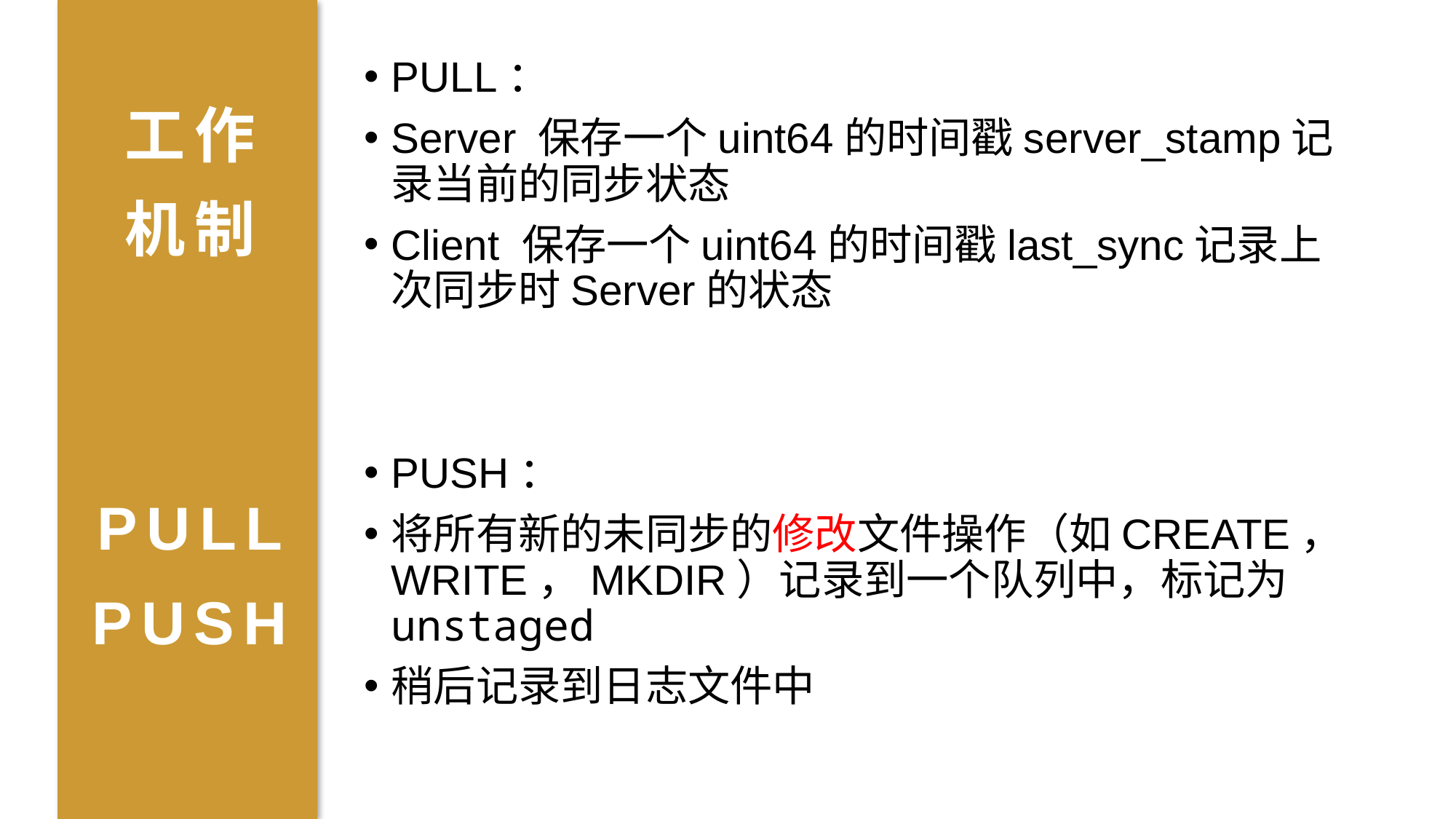

PULL：
Server 保存一个uint64的时间戳server_stamp记录当前的同步状态
Client 保存一个uint64的时间戳last_sync记录上次同步时Server的状态

PUSH：
将所有新的未同步的修改文件操作（如CREATE，WRITE，MKDIR）记录到一个队列中，标记为unstaged
稍后记录到日志文件中
工作
机制
PULL
PUSH